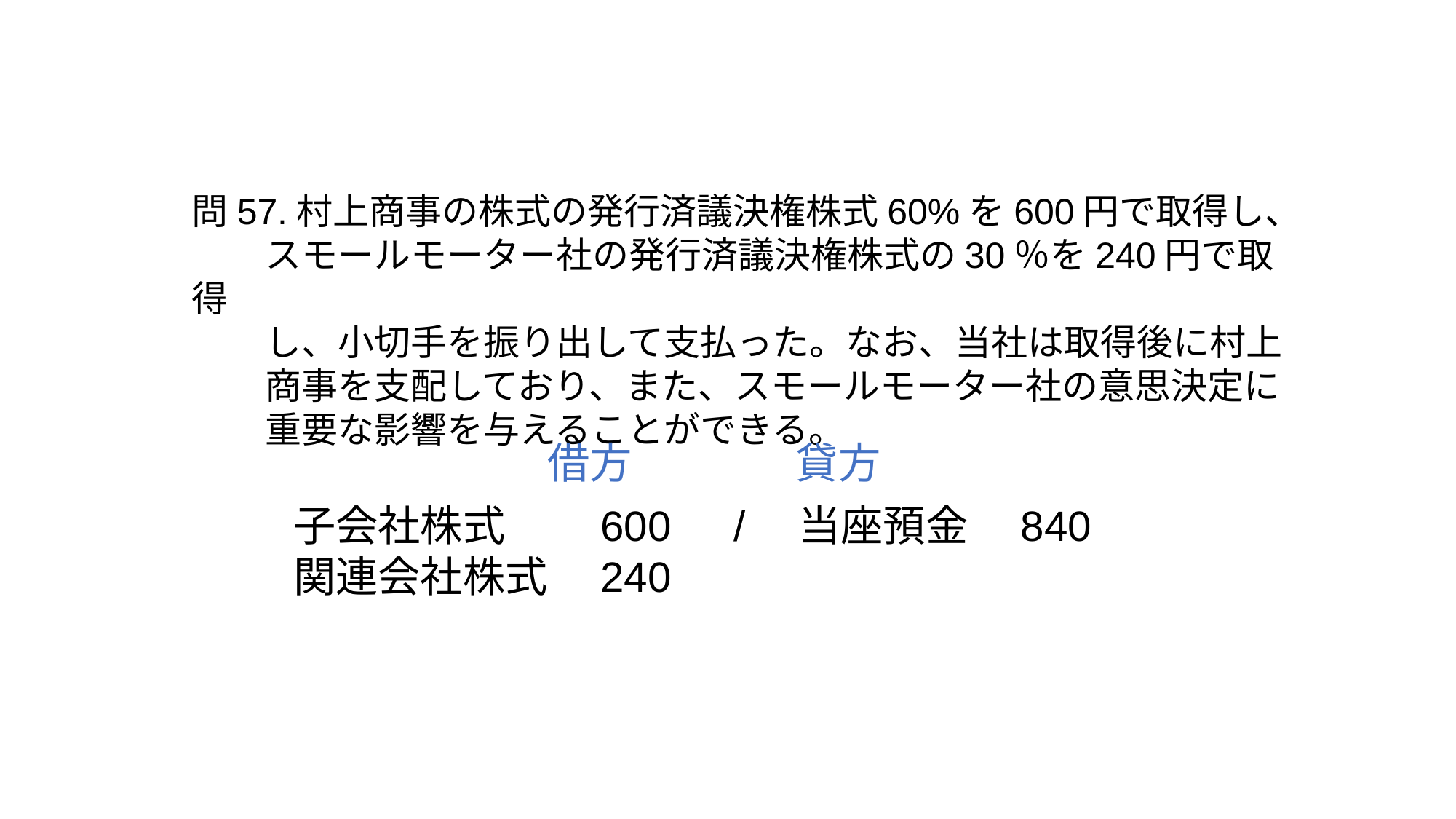

問57.村上商事の株式の発行済議決権株式60%を600円で取得し、
　　スモールモーター社の発行済議決権株式の30％を240円で取得
　　し、小切手を振り出して支払った。なお、当社は取得後に村上
　　商事を支配しており、また、スモールモーター社の意思決定に
　　重要な影響を与えることができる。
借方
貸方
子会社株式　　600　/　当座預金　840
関連会社株式　240